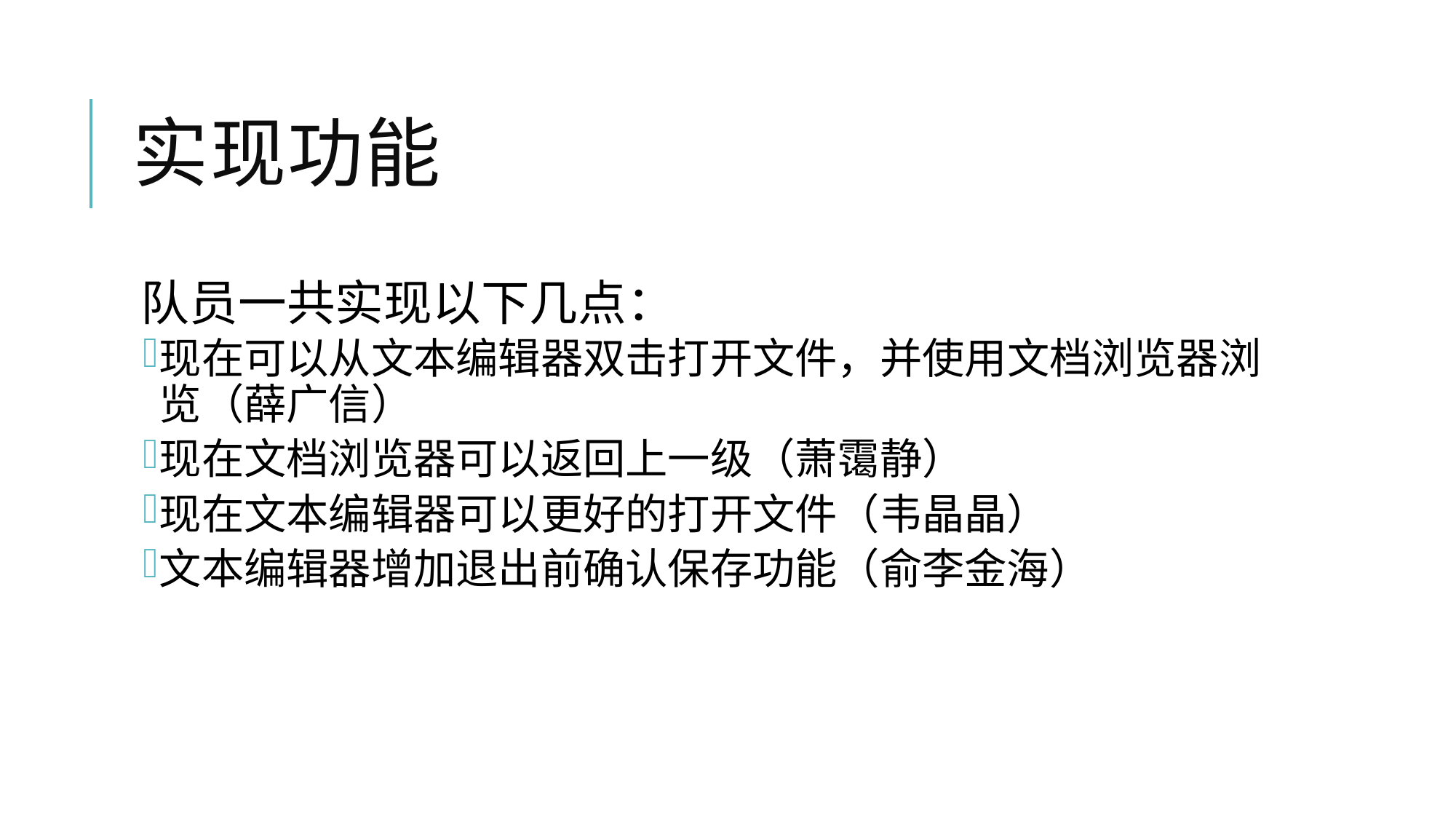

# 实现功能
队员一共实现以下几点：
现在可以从文本编辑器双击打开文件，并使用文档浏览器浏览（薛广信）
现在文档浏览器可以返回上一级（萧霭静）
现在文本编辑器可以更好的打开文件（韦晶晶）
文本编辑器增加退出前确认保存功能（俞李金海）